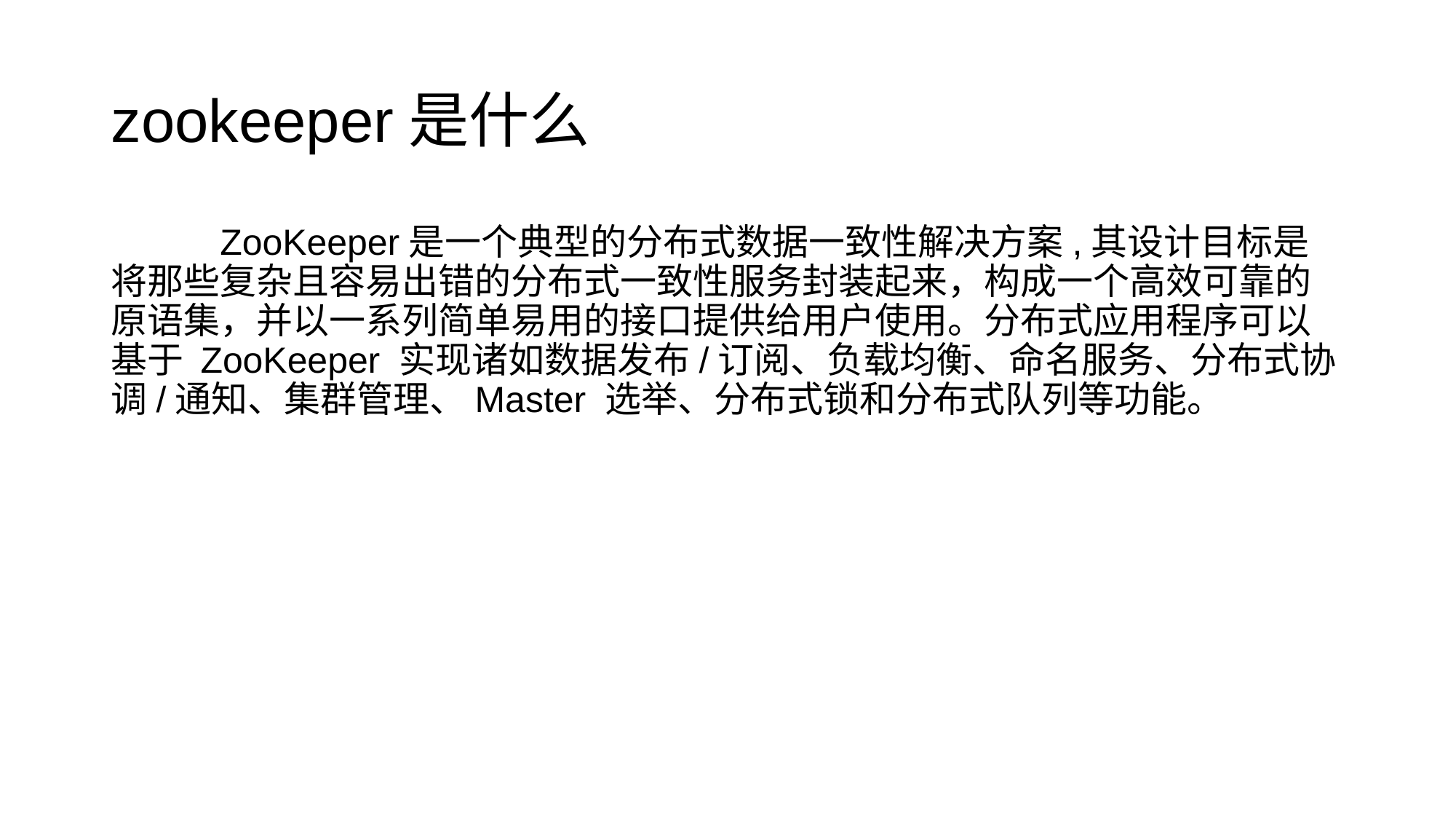

# zookeeper是什么
	ZooKeeper是一个典型的分布式数据一致性解决方案,其设计目标是将那些复杂且容易出错的分布式一致性服务封装起来，构成一个高效可靠的原语集，并以一系列简单易用的接口提供给用户使用。分布式应用程序可以基于 ZooKeeper 实现诸如数据发布/订阅、负载均衡、命名服务、分布式协调/通知、集群管理、Master 选举、分布式锁和分布式队列等功能。